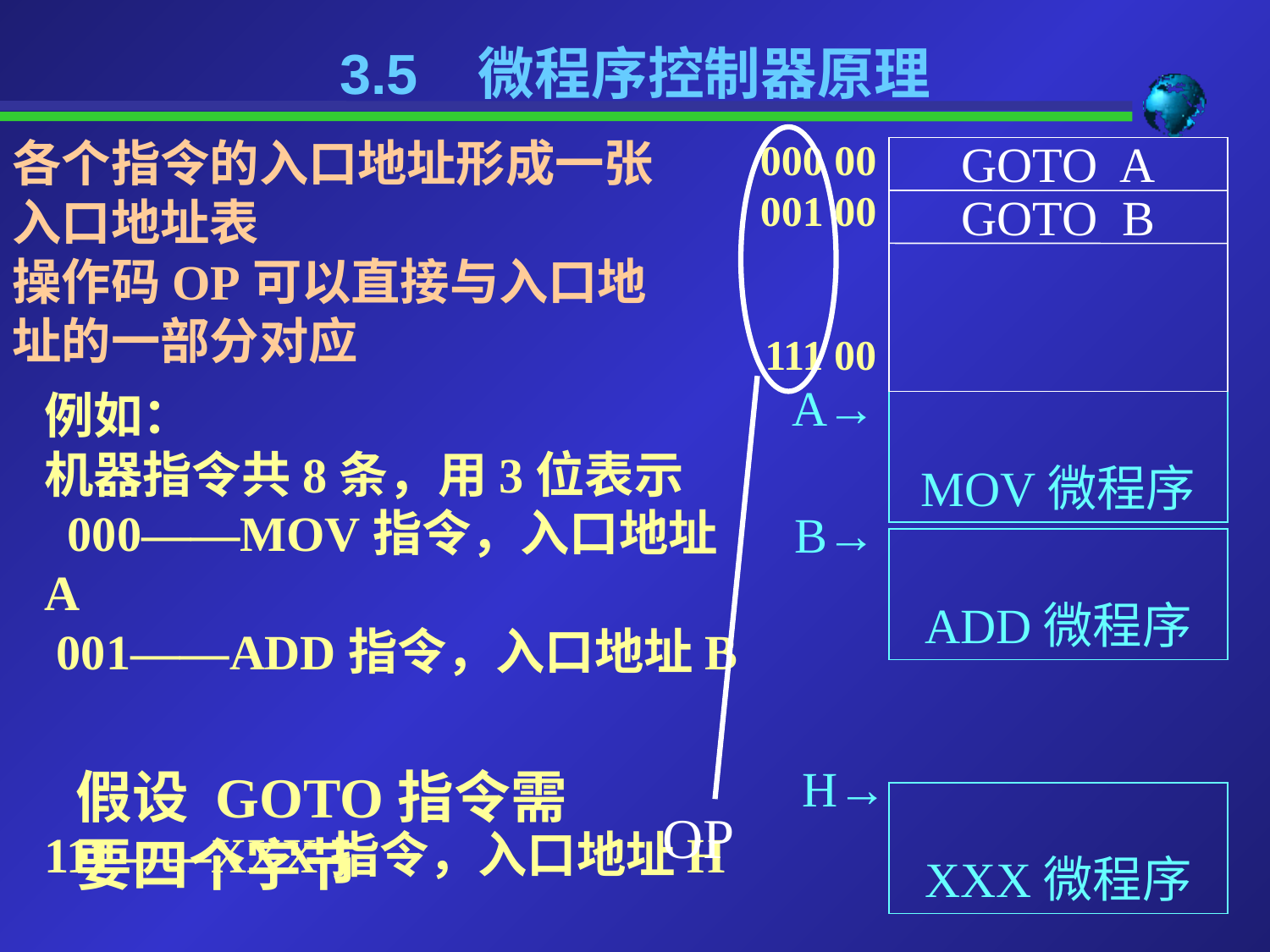

3.5   微程序控制器原理
各个指令的入口地址形成一张入口地址表
操作码OP可以直接与入口地址的一部分对应
000 00
001 00

111 00

GOTO  A

GOTO  B

A→

例如：
机器指令共8条，用3位表示
 000——MOV指令，入口地址A
 001——ADD指令，入口地址B
111——XXX指令，入口地址H
MOV微程序
B→
ADD微程序
H→
假设 GOTO指令需要四个字节
XXX微程序
OP
82